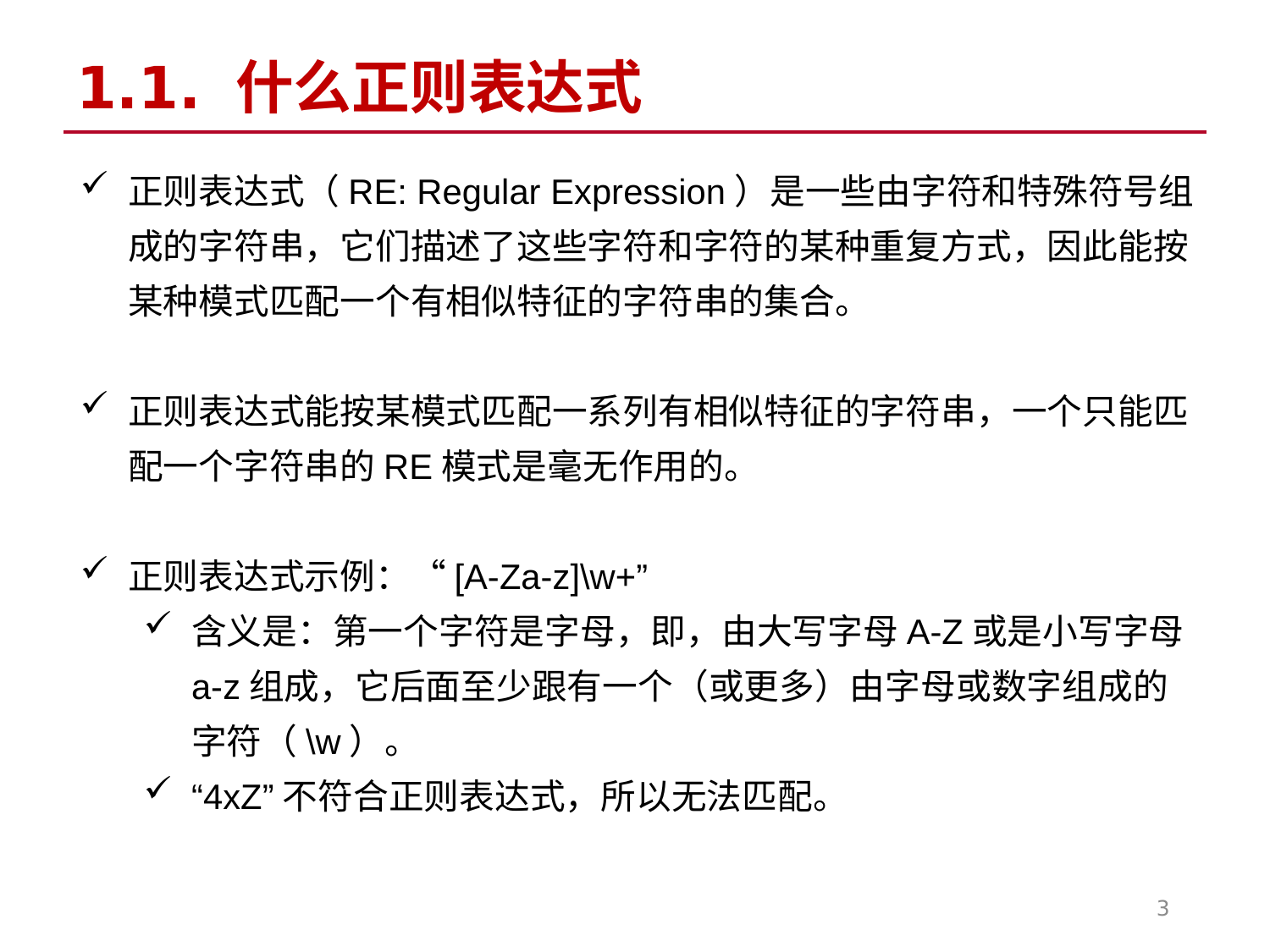

# 1.1. 什么正则表达式
正则表达式（RE: Regular Expression）是一些由字符和特殊符号组成的字符串，它们描述了这些字符和字符的某种重复方式，因此能按某种模式匹配一个有相似特征的字符串的集合。

正则表达式能按某模式匹配一系列有相似特征的字符串，一个只能匹配一个字符串的RE模式是毫无作用的。

正则表达式示例：“[A-Za-z]\w+”
含义是：第一个字符是字母，即，由大写字母A-Z或是小写字母a-z组成，它后面至少跟有一个（或更多）由字母或数字组成的字符（\w）。
“4xZ”不符合正则表达式，所以无法匹配。
3